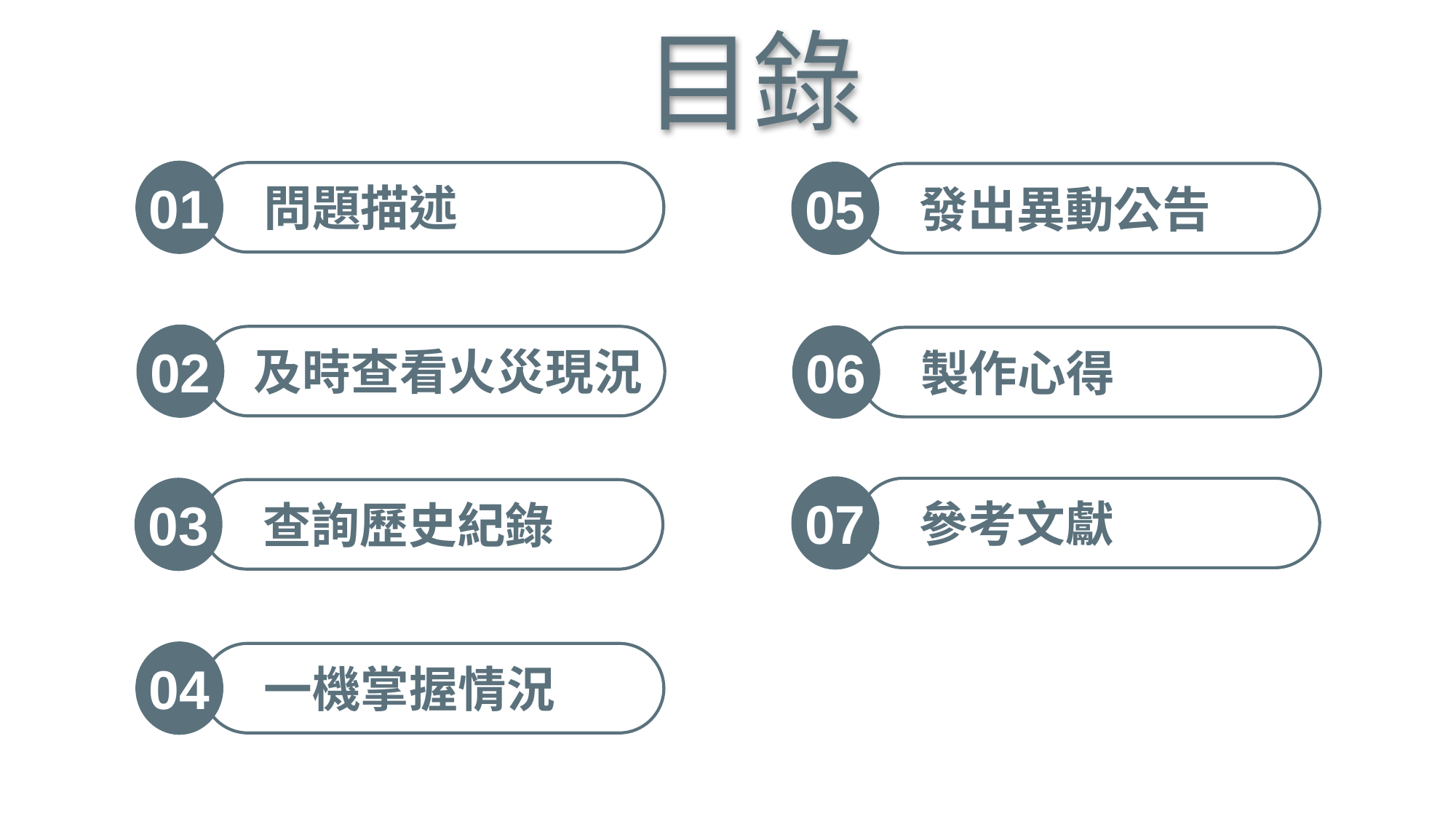

目錄

01
問題描述

05
發出異動公告

02
及時查看火災現況

06
製作心得

07
參考文獻

03
查詢歷史紀錄

04
一機掌握情況